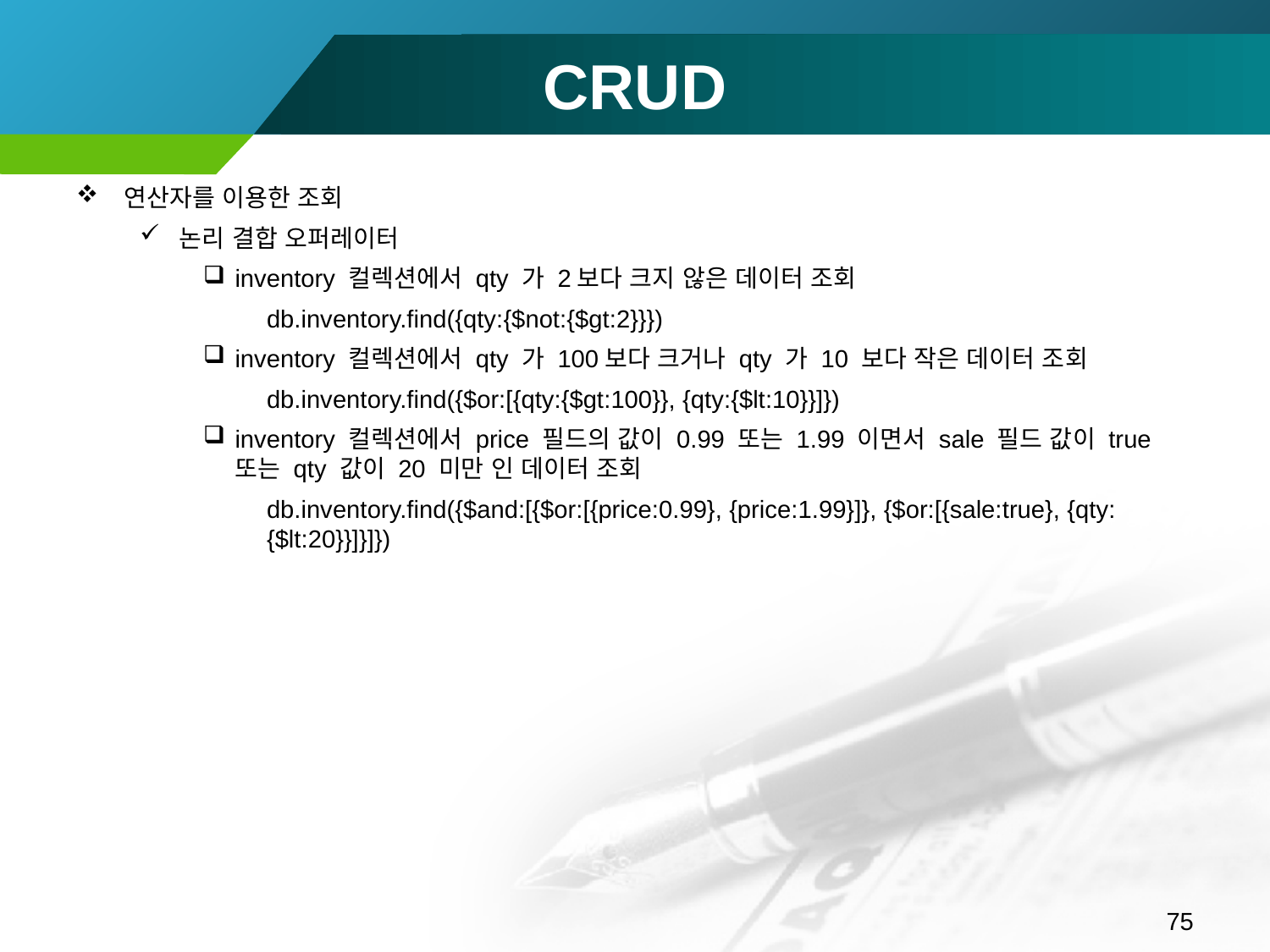

# CRUD
연산자를 이용한 조회
논리 결합 오퍼레이터
inventory 컬렉션에서 qty 가 2보다 크지 않은 데이터 조회
db.inventory.find({qty:{$not:{$gt:2}}})
inventory 컬렉션에서 qty 가 100보다 크거나 qty 가 10 보다 작은 데이터 조회
db.inventory.find({$or:[{qty:{$gt:100}}, {qty:{$lt:10}}]})
inventory 컬렉션에서 price 필드의 값이 0.99 또는 1.99 이면서 sale 필드 값이 true 또는 qty 값이 20 미만 인 데이터 조회
db.inventory.find({$and:[{$or:[{price:0.99}, {price:1.99}]}, {$or:[{sale:true}, {qty:{$lt:20}}]}]})
75